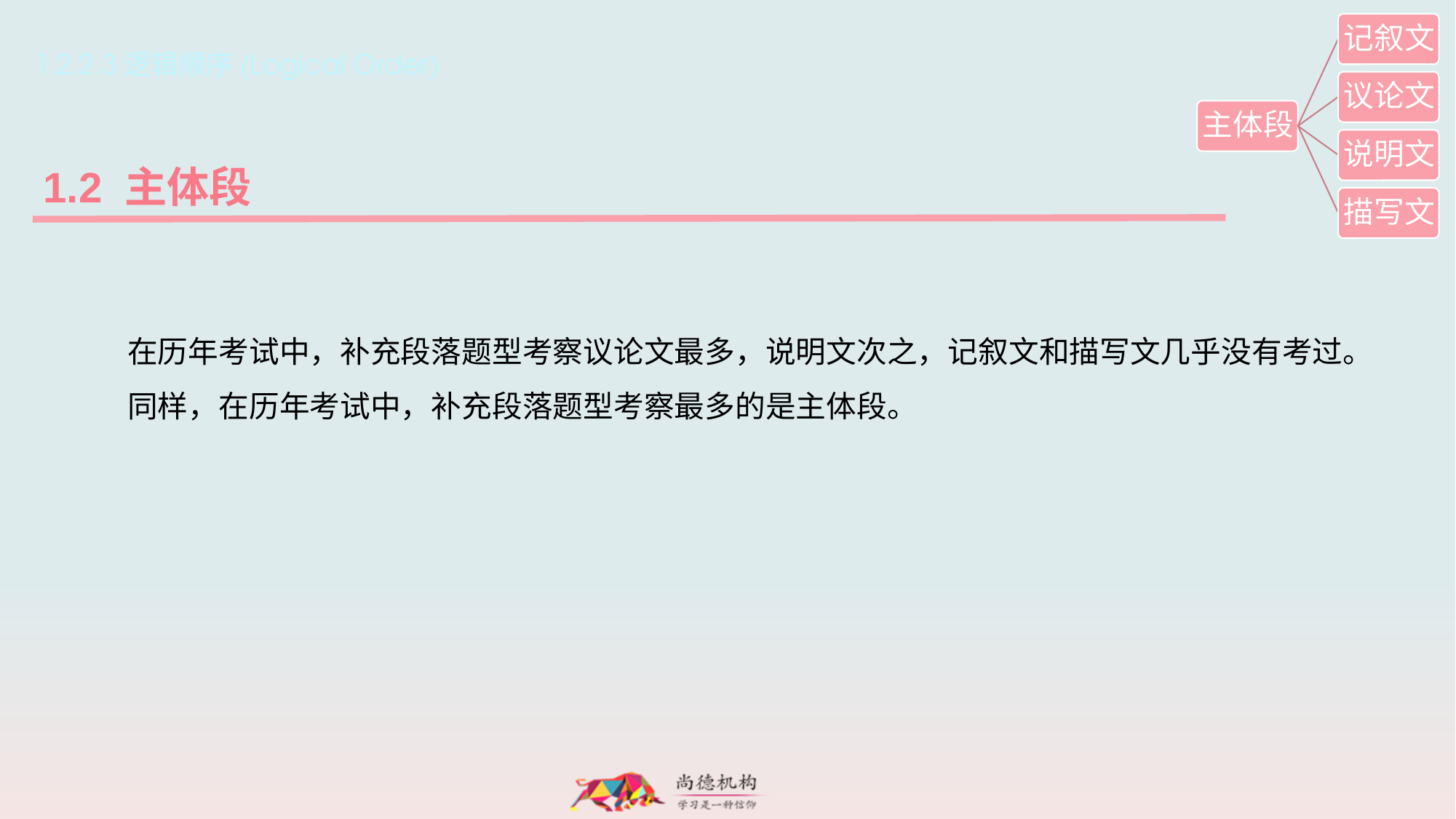

1.2.2.3逻辑顺序(Logical Order)

主体段

记叙文

议论文

说明文

描写文
1.2 主体段
在历年考试中，补充段落题型考察议论文最多，说明文次之，记叙文和描写文几乎没有考过。
同样，在历年考试中，补充段落题型考察最多的是主体段。